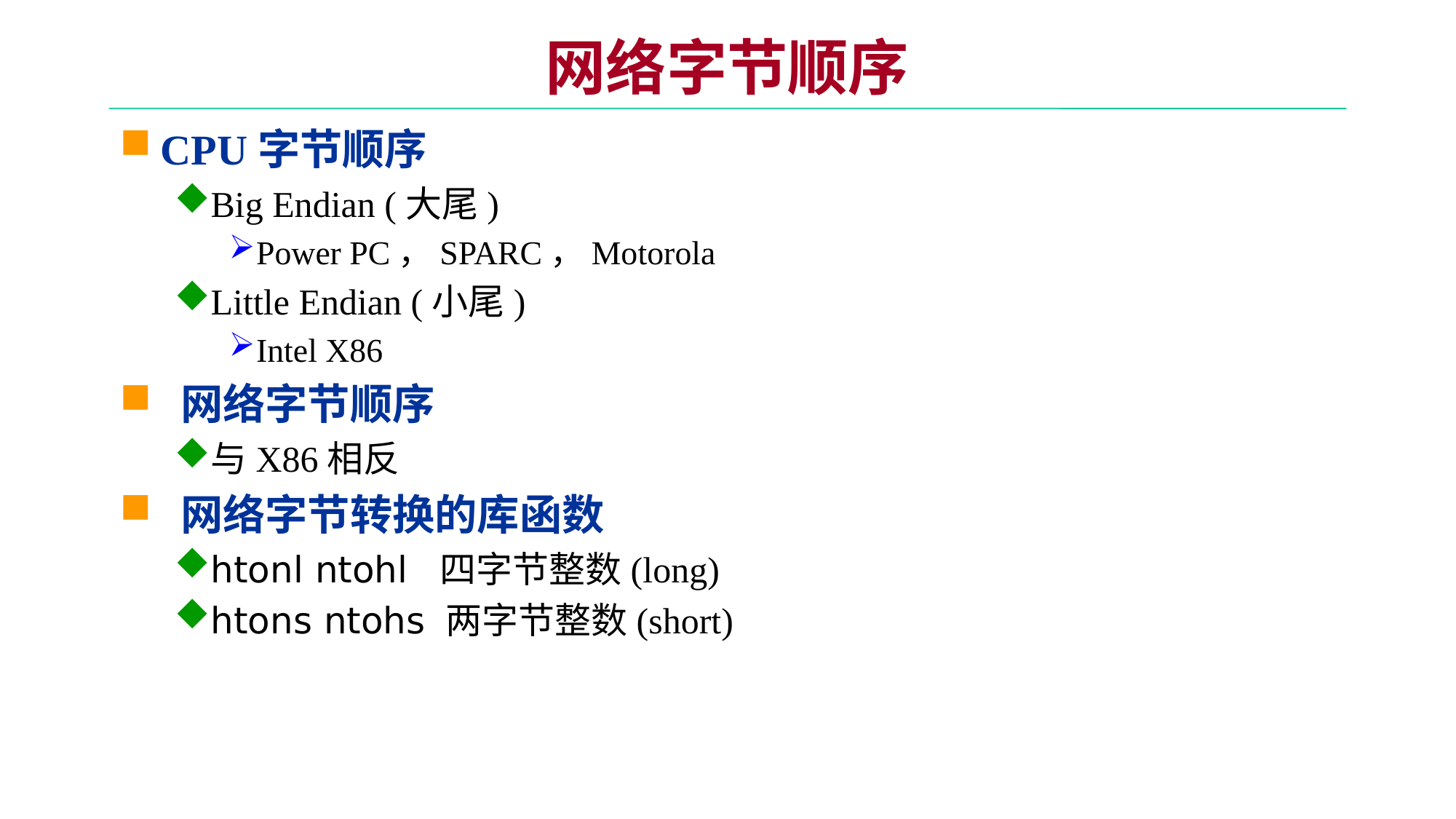

# 网络字节顺序
CPU字节顺序
Big Endian (大尾)
Power PC，SPARC，Motorola
Little Endian (小尾)
Intel X86
 网络字节顺序
与X86相反
 网络字节转换的库函数
htonl ntohl  四字节整数(long)
htons ntohs 两字节整数(short)